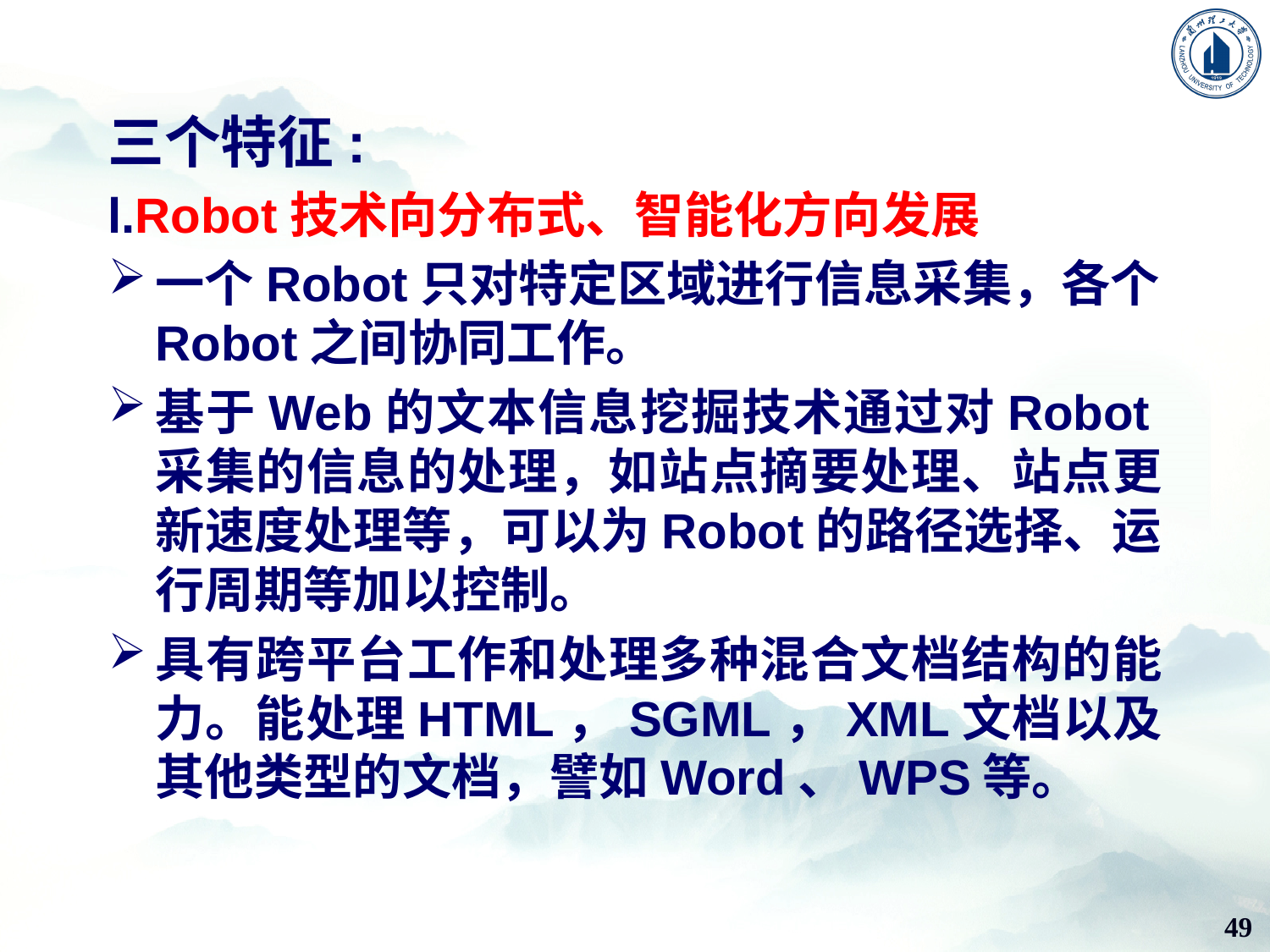

三个特征:
l.Robot技术向分布式、智能化方向发展
一个Robot只对特定区域进行信息采集，各个Robot之间协同工作。
基于Web的文本信息挖掘技术通过对Robot采集的信息的处理，如站点摘要处理、站点更新速度处理等，可以为Robot的路径选择、运行周期等加以控制。
具有跨平台工作和处理多种混合文档结构的能力。能处理HTML，SGML，XML文档以及其他类型的文档，譬如Word、WPS等。
49